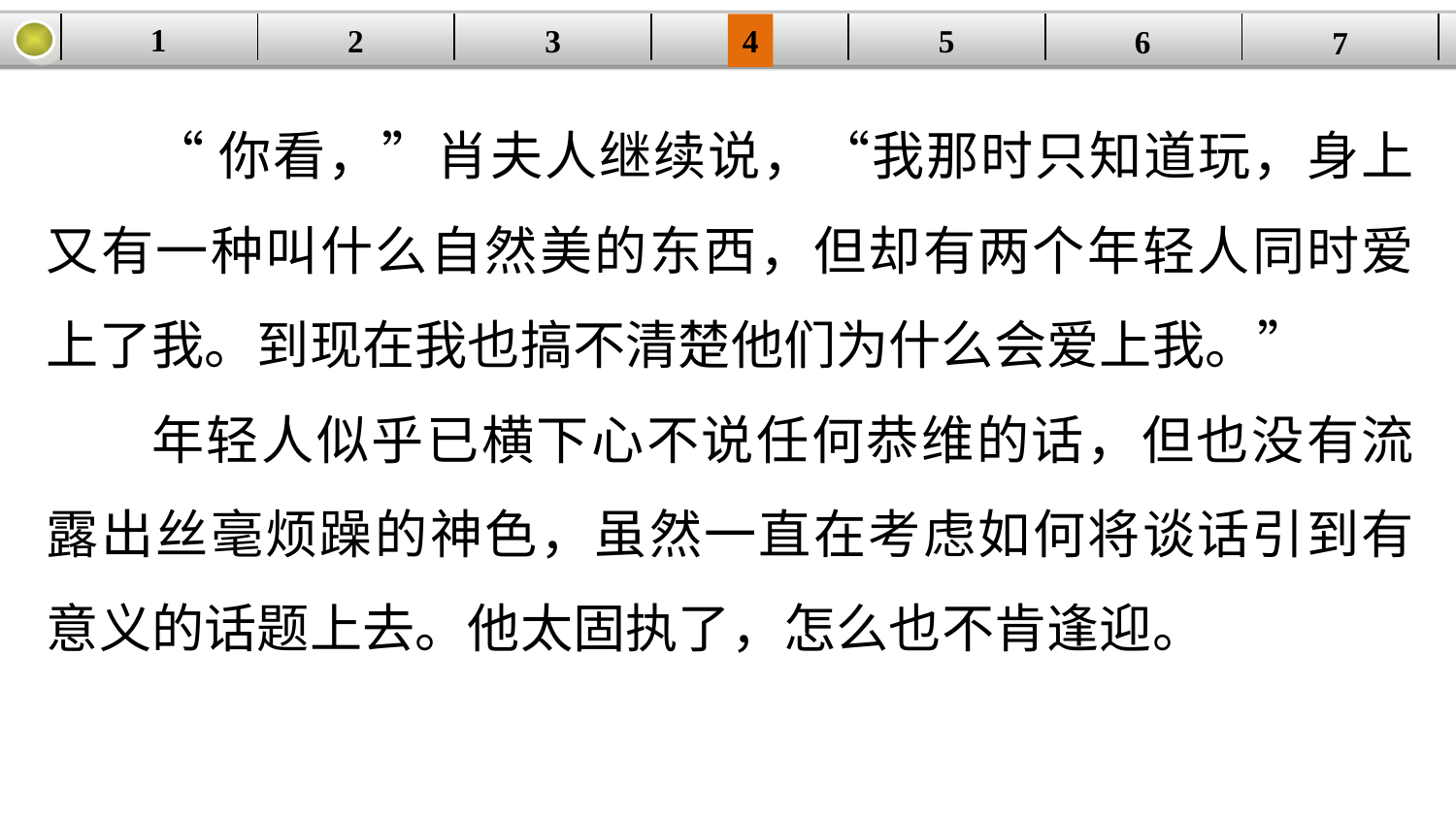

1
5
3
2
|  |  |  |  |  |  |  |
| --- | --- | --- | --- | --- | --- | --- |
4
6
7

“你看，”肖夫人继续说，“我那时只知道玩，身上又有一种叫什么自然美的东西，但却有两个年轻人同时爱上了我。到现在我也搞不清楚他们为什么会爱上我。”
年轻人似乎已横下心不说任何恭维的话，但也没有流露出丝毫烦躁的神色，虽然一直在考虑如何将谈话引到有意义的话题上去。他太固执了，怎么也不肯逢迎。